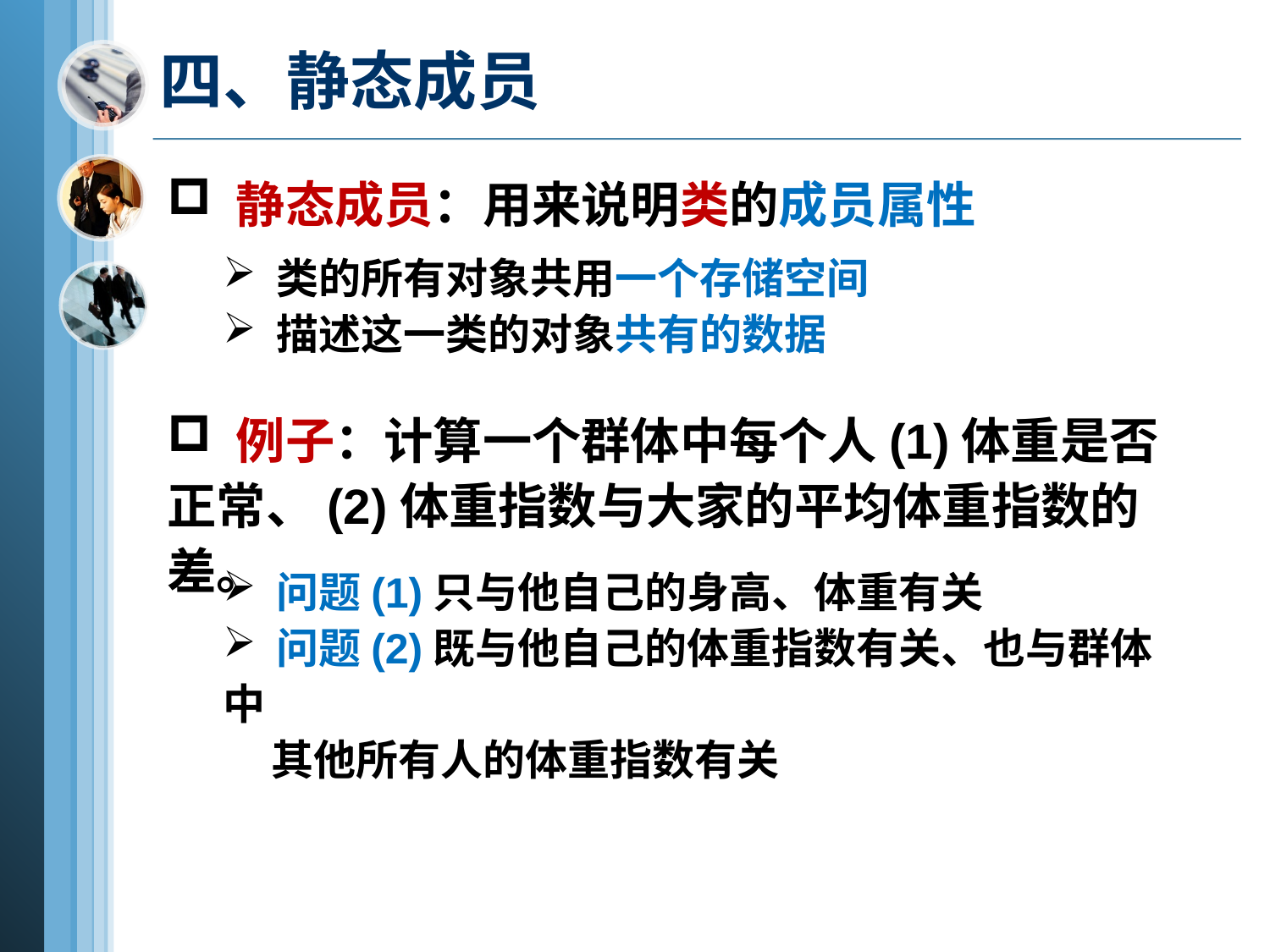

# 四、静态成员
 静态成员：用来说明类的成员属性
 类的所有对象共用一个存储空间
 描述这一类的对象共有的数据
 例子：计算一个群体中每个人(1)体重是否正常、(2)体重指数与大家的平均体重指数的差。
 问题(1)只与他自己的身高、体重有关
 问题(2)既与他自己的体重指数有关、也与群体中
    其他所有人的体重指数有关